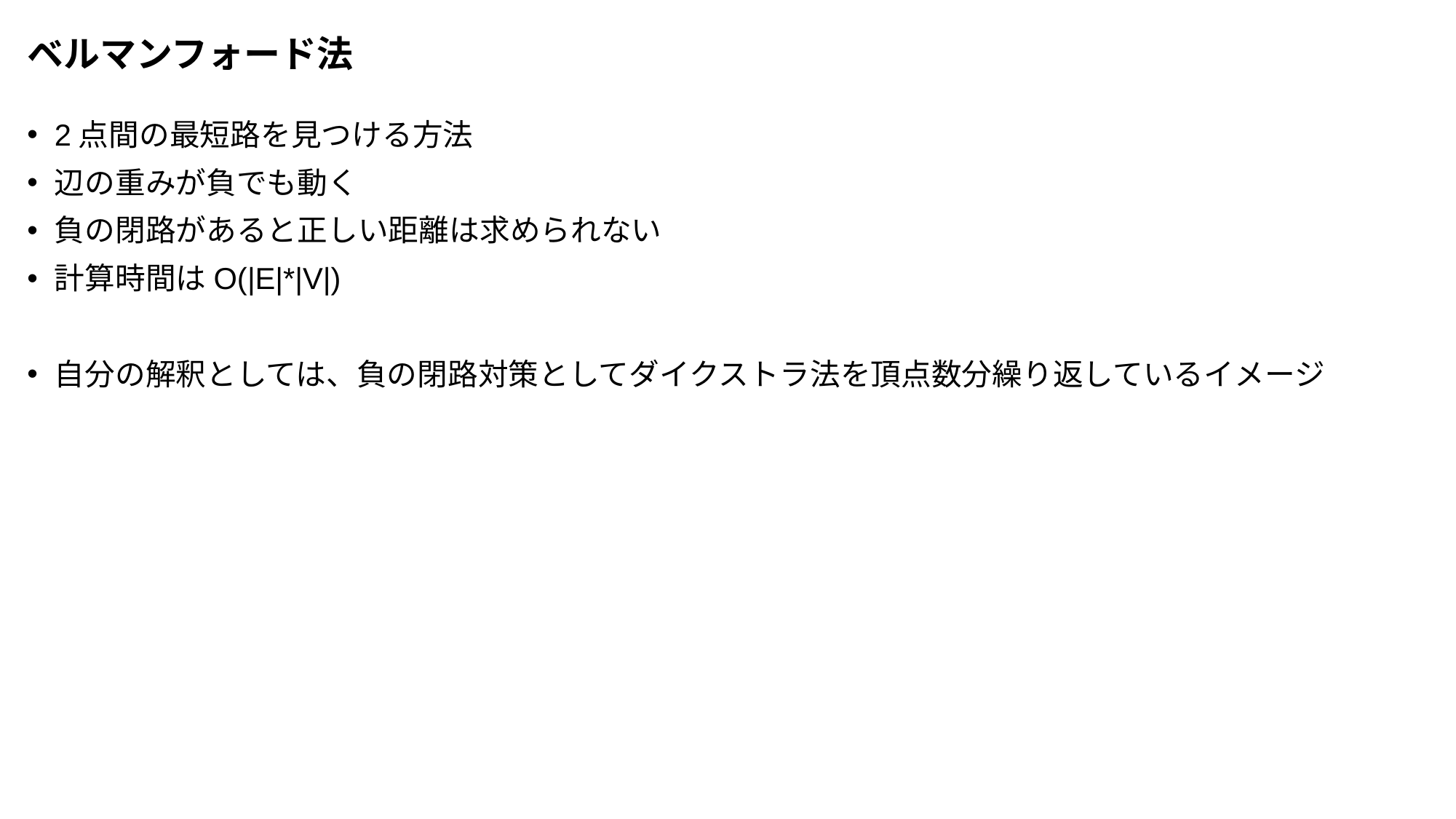

# ベルマンフォード法
2点間の最短路を見つける方法
辺の重みが負でも動く
負の閉路があると正しい距離は求められない
計算時間はO(|E|*|V|)

自分の解釈としては、負の閉路対策としてダイクストラ法を頂点数分繰り返しているイメージ